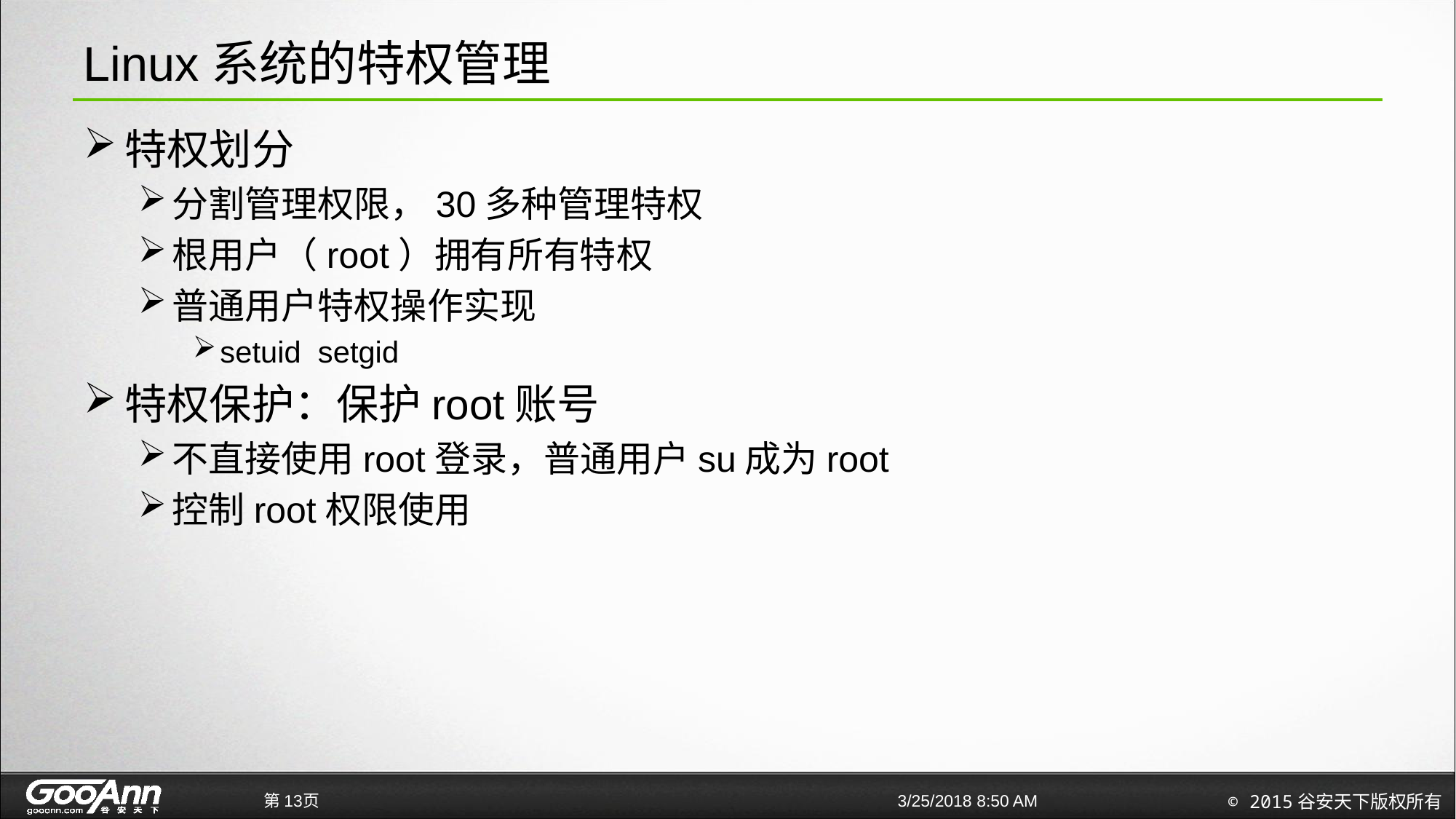

# Linux系统的特权管理
特权划分
分割管理权限，30多种管理特权
根用户（root）拥有所有特权
普通用户特权操作实现
setuid  setgid
特权保护：保护root账号
不直接使用root登录，普通用户su成为root
控制root权限使用